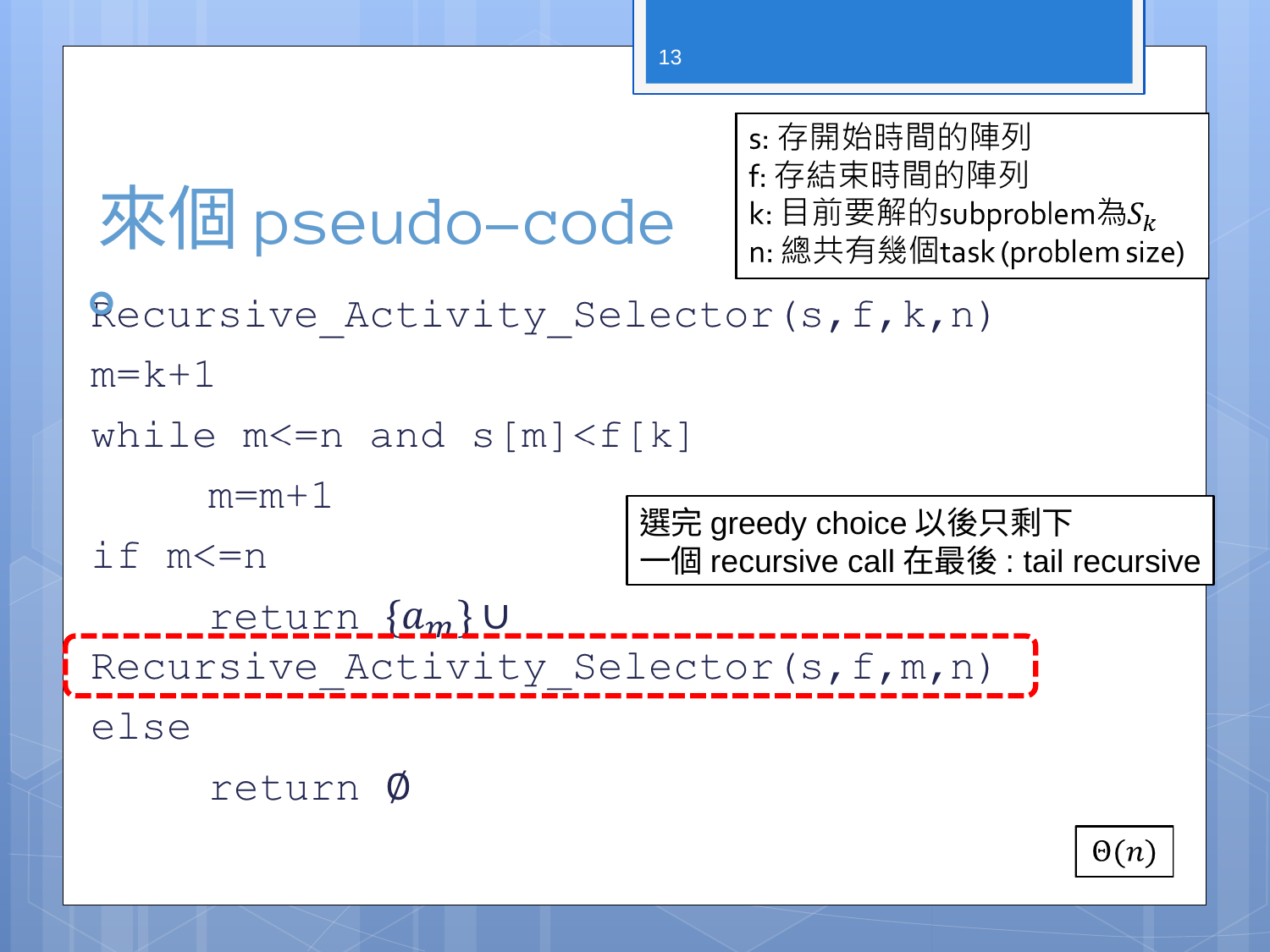

13
# 來個pseudo-code

選完greedy choice以後只剩下
一個recursive call在最後: tail recursive